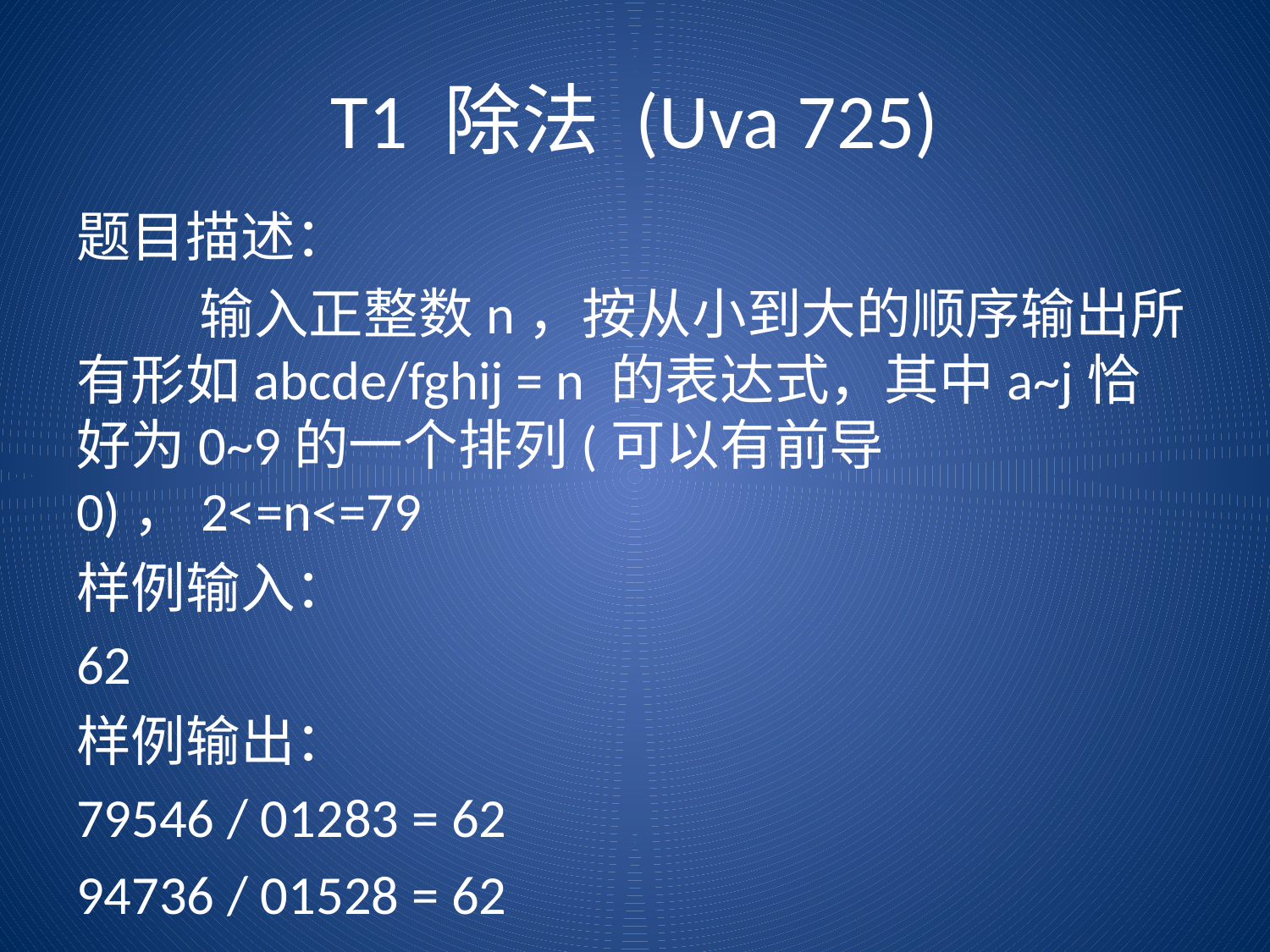

# T1 除法 (Uva 725)
题目描述：
	输入正整数n，按从小到大的顺序输出所有形如abcde/fghij = n 的表达式，其中a~j恰好为0~9的一个排列(可以有前导0)，2<=n<=79
样例输入：
62
样例输出：
79546 / 01283 = 62
94736 / 01528 = 62